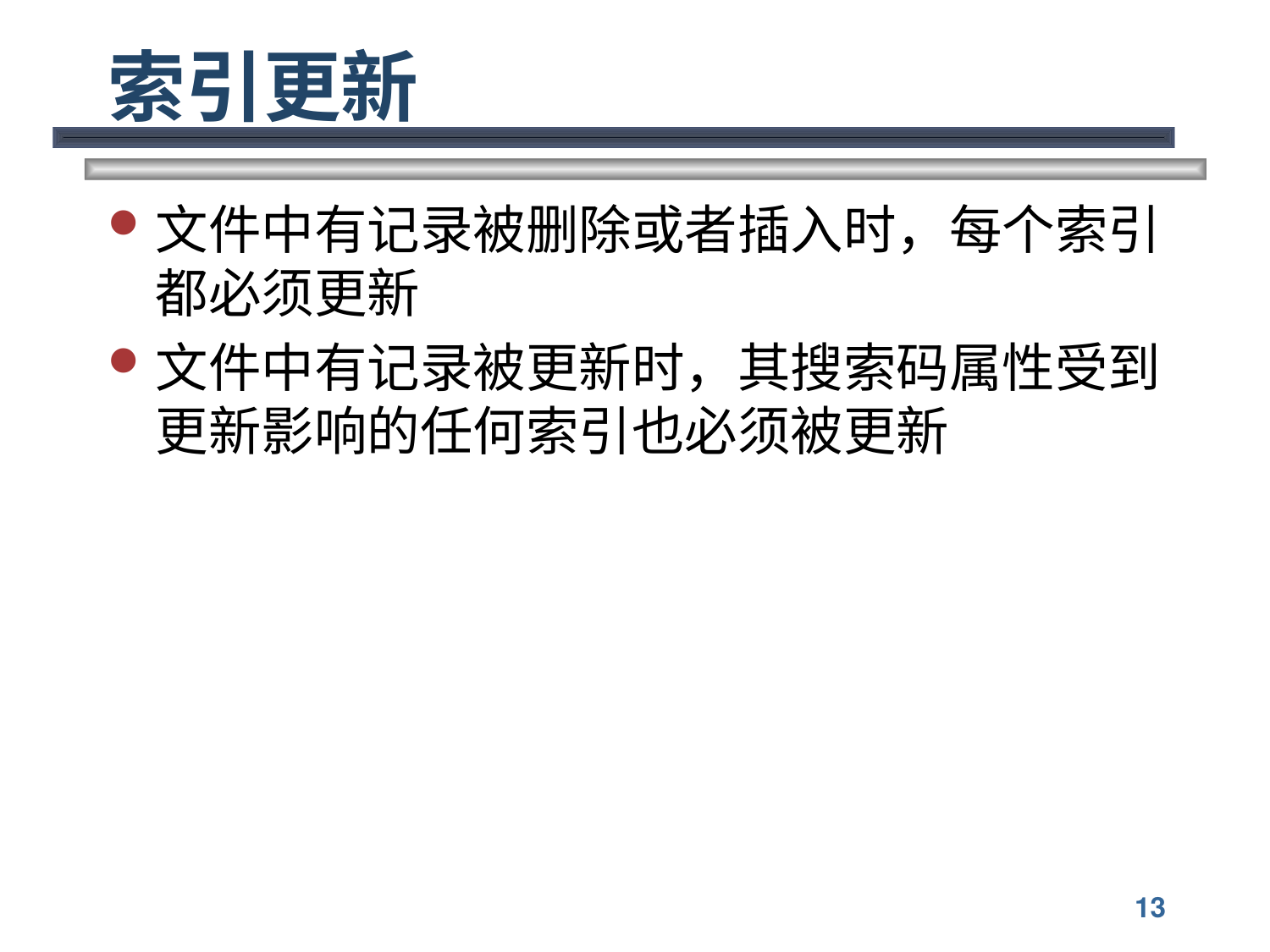

# 索引更新
文件中有记录被删除或者插入时，每个索引都必须更新
文件中有记录被更新时，其搜索码属性受到更新影响的任何索引也必须被更新
13